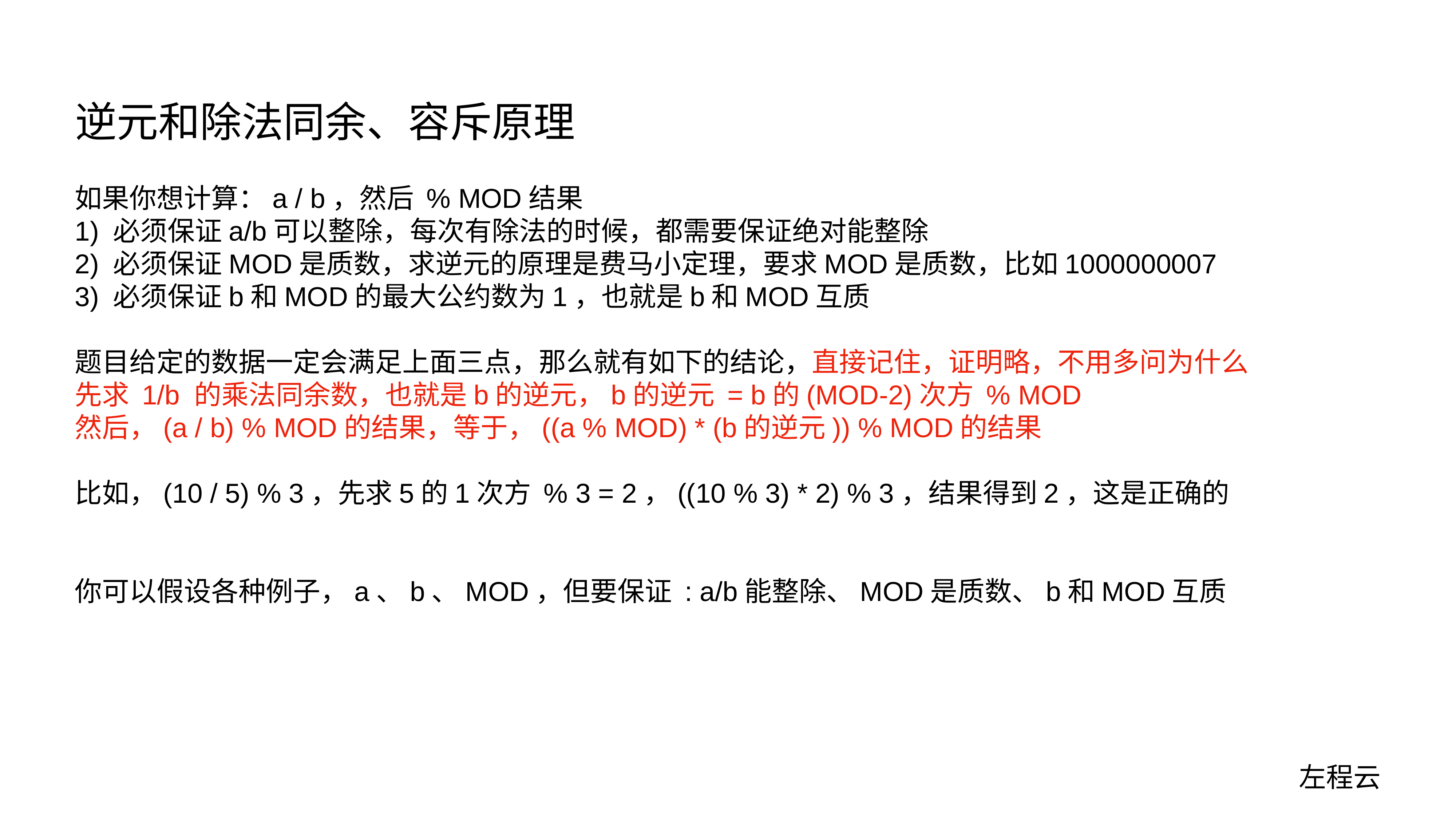

# 逆元和除法同余、容斥原理
如果你想计算：a / b，然后 % MOD结果
1) 必须保证a/b可以整除，每次有除法的时候，都需要保证绝对能整除
2) 必须保证MOD是质数，求逆元的原理是费马小定理，要求MOD是质数，比如1000000007
3) 必须保证b和MOD的最大公约数为1，也就是b和MOD互质

题目给定的数据一定会满足上面三点，那么就有如下的结论，直接记住，证明略，不用多问为什么
先求 1/b 的乘法同余数，也就是b的逆元，b的逆元 = b的(MOD-2)次方 % MOD
然后，(a / b) % MOD的结果，等于，((a % MOD) * (b的逆元)) % MOD的结果

比如，(10 / 5) % 3，先求5的1次方 % 3 = 2，((10 % 3) * 2) % 3，结果得到2，这是正确的

你可以假设各种例子，a、b、MOD，但要保证 : a/b能整除、MOD是质数、b和MOD互质
左程云